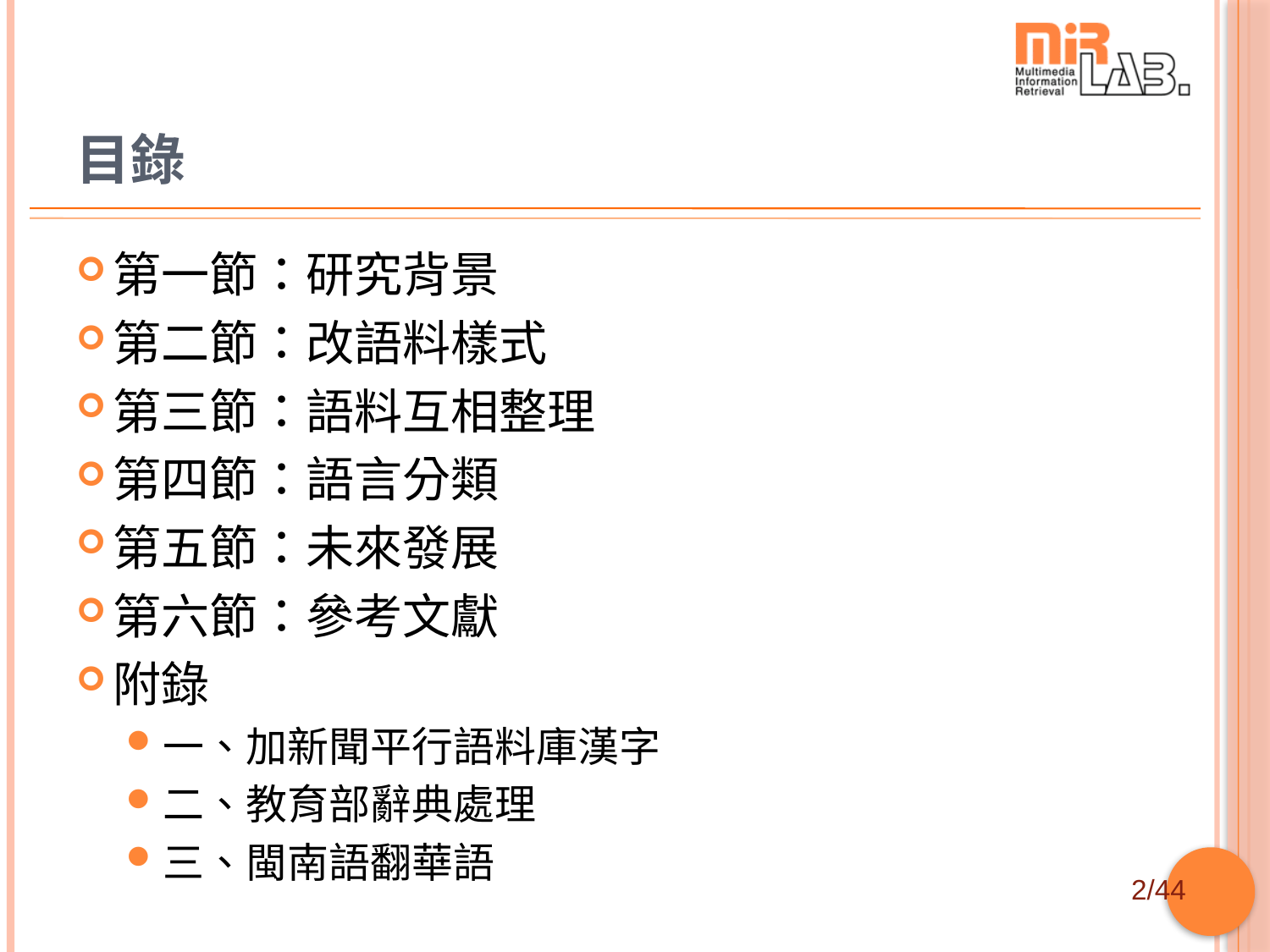

# 目錄
第一節：研究背景
第二節：改語料樣式
第三節：語料互相整理
第四節：語言分類
第五節：未來發展
第六節：參考文獻
附錄
一、加新聞平行語料庫漢字
二、教育部辭典處理
三、閩南語翻華語